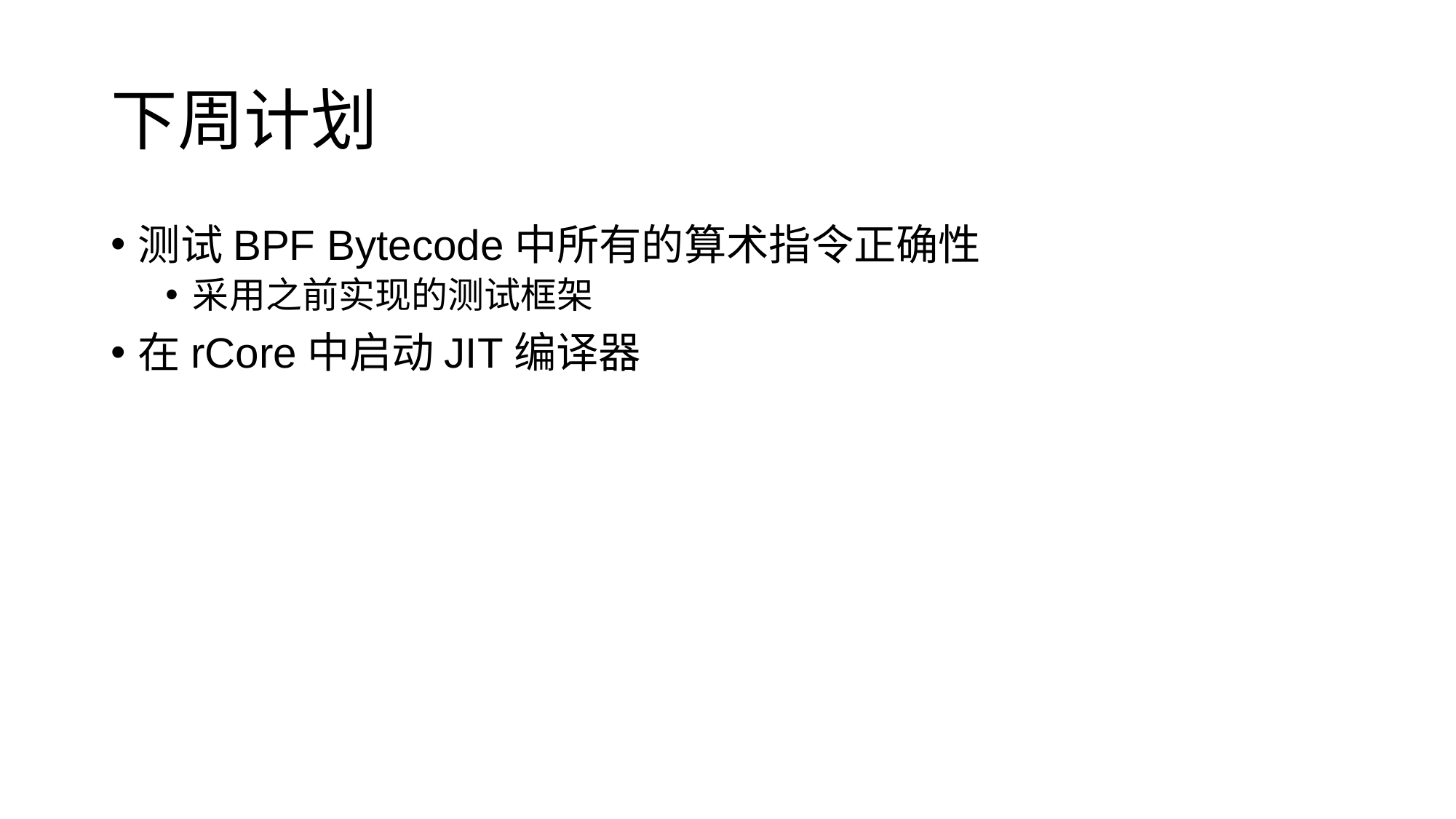

# 下周计划
测试BPF Bytecode中所有的算术指令正确性
采用之前实现的测试框架
在rCore中启动JIT编译器